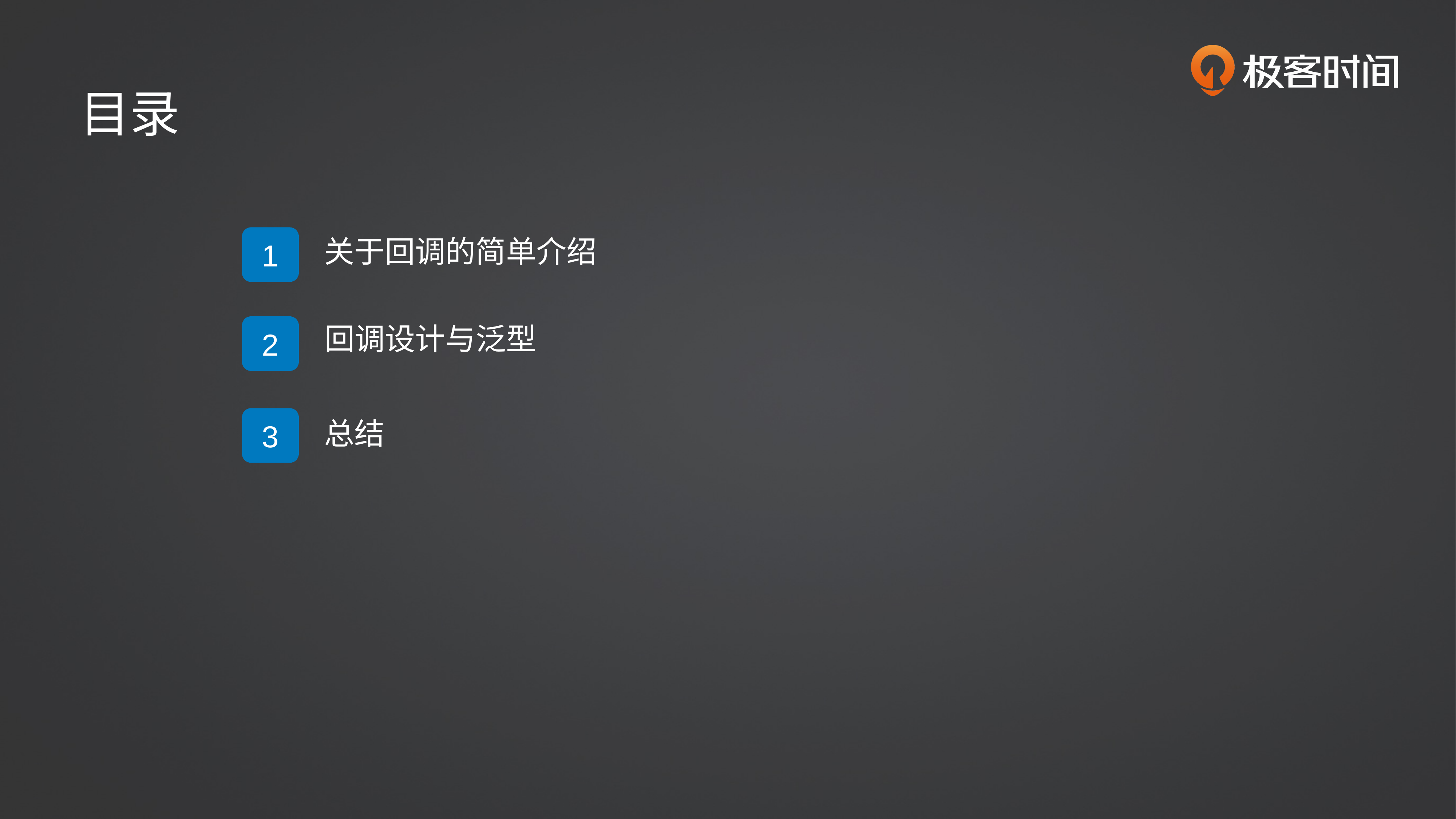

目录

1
关于回调的简单介绍

2
回调设计与泛型

3
总结